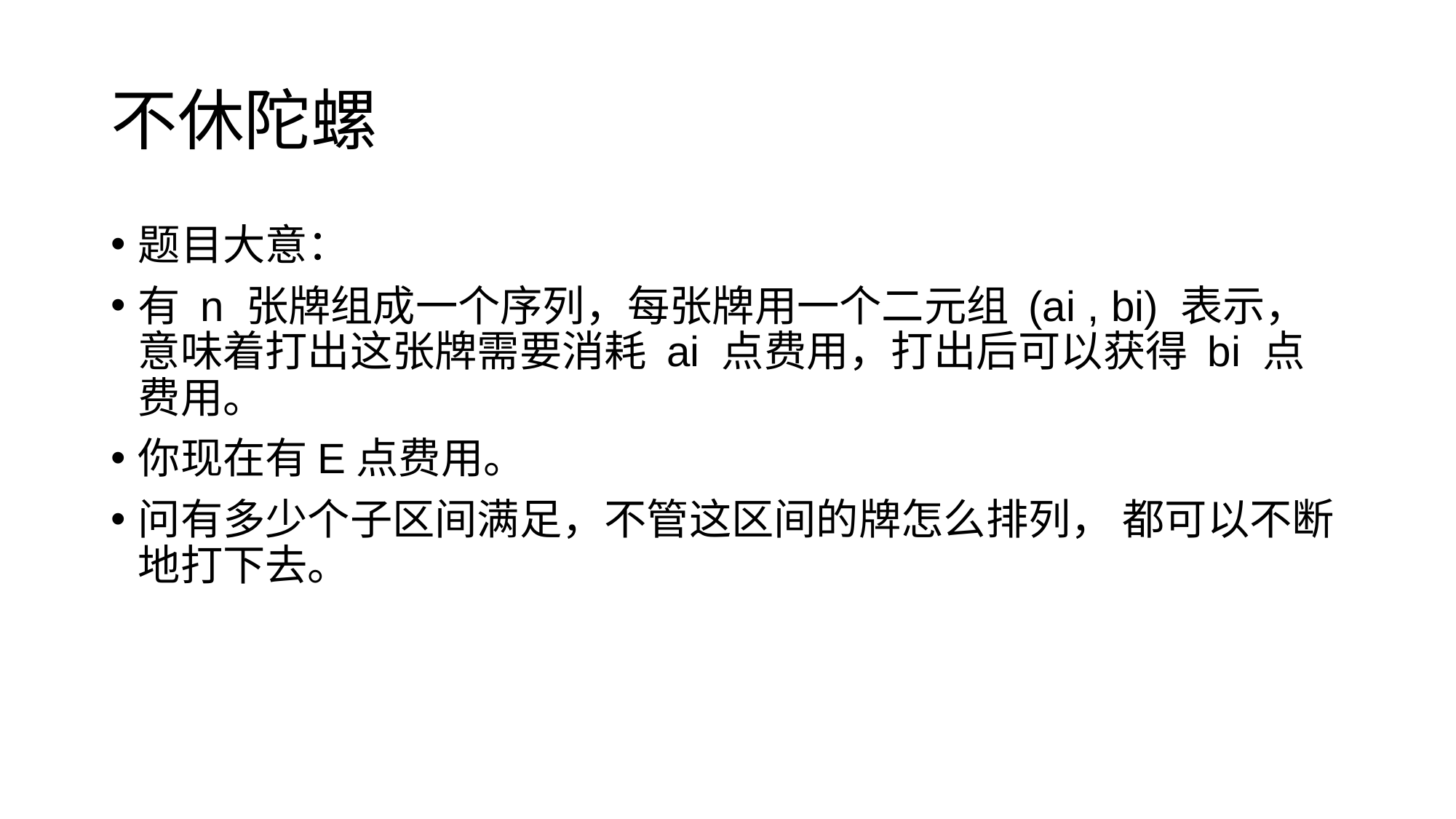

# 不休陀螺
题目大意：
有 n 张牌组成一个序列，每张牌用一个二元组 (ai , bi) 表示，意味着打出这张牌需要消耗 ai 点费用，打出后可以获得 bi 点费用。
你现在有E点费用。
问有多少个子区间满足，不管这区间的牌怎么排列， 都可以不断地打下去。